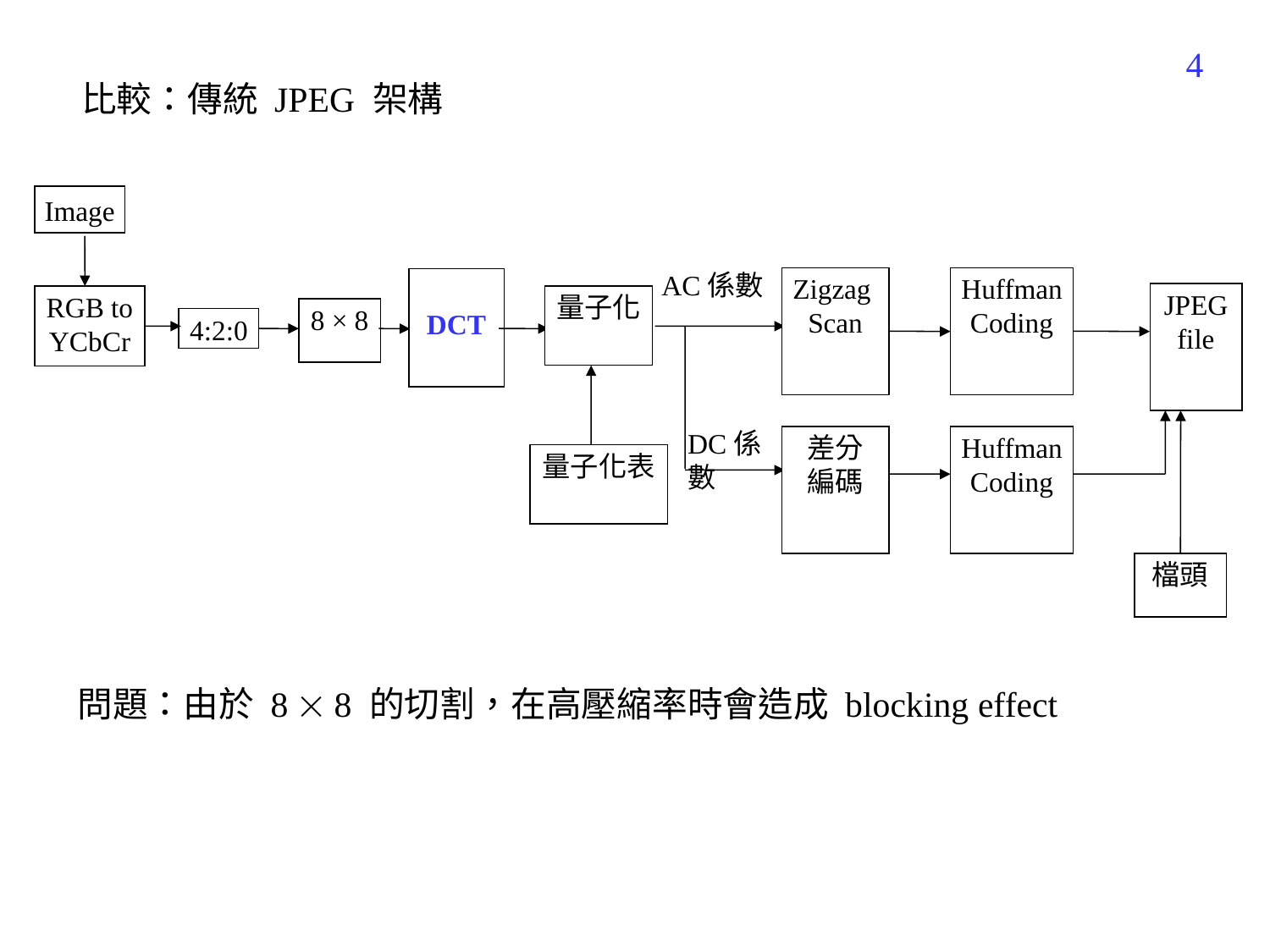

4
比較：傳統 JPEG 架構
Image

AC係數
Zigzag
Scan
Huffman
Coding

DCT
JPEG
file
RGB to YCbCr
量子化
8 × 8

4:2:0

DC係數
差分
編碼
Huffman
Coding
量子化表

檔頭
問題：由於 8 × 8 的切割，在高壓縮率時會造成 blocking effect